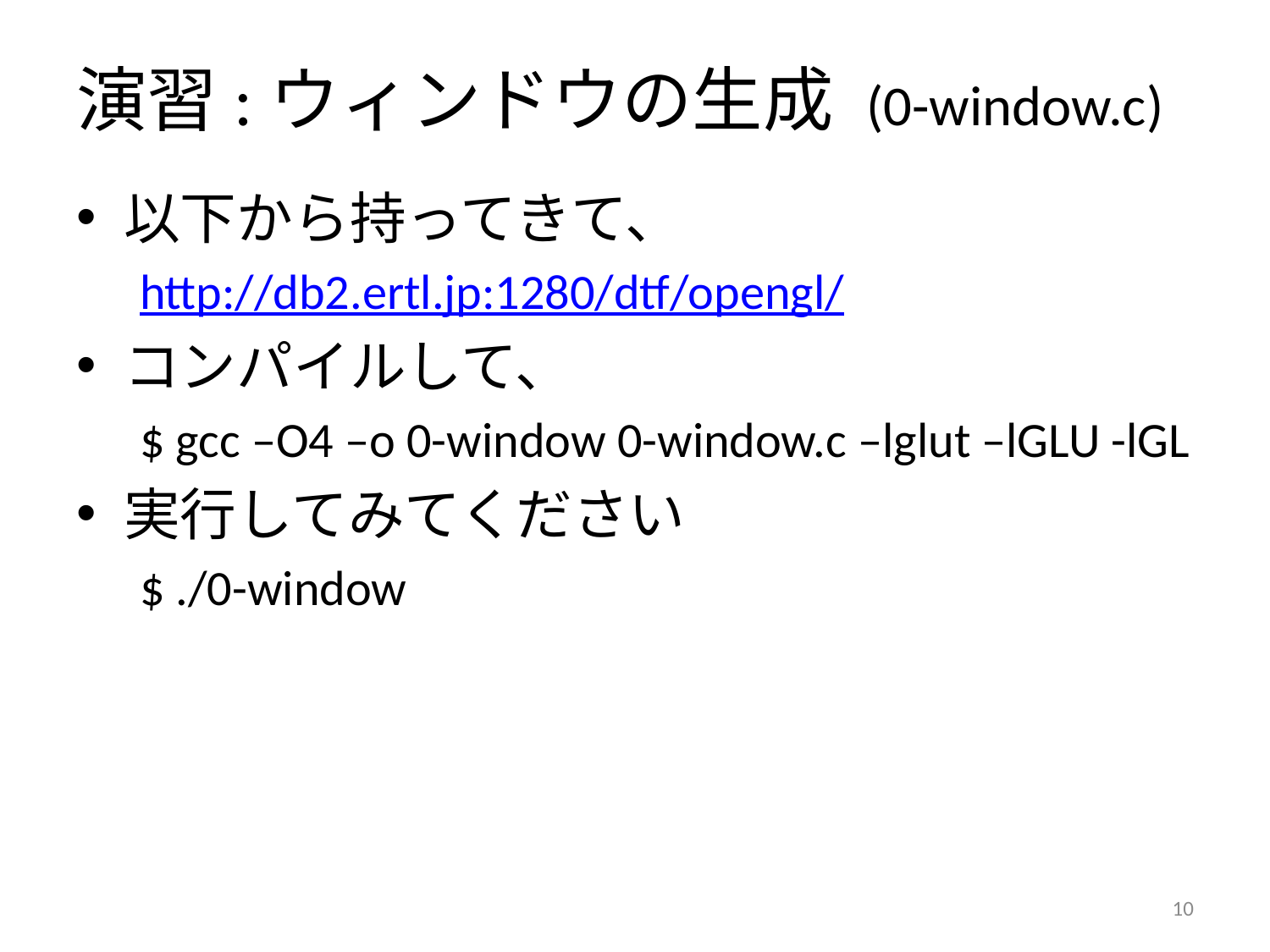

# 演習:ウィンドウの生成 (0-window.c)
以下から持ってきて、
http://db2.ertl.jp:1280/dtf/opengl/
コンパイルして、
$ gcc –O4 –o 0-window 0-window.c –lglut –lGLU -lGL
実行してみてください
$ ./0-window
10